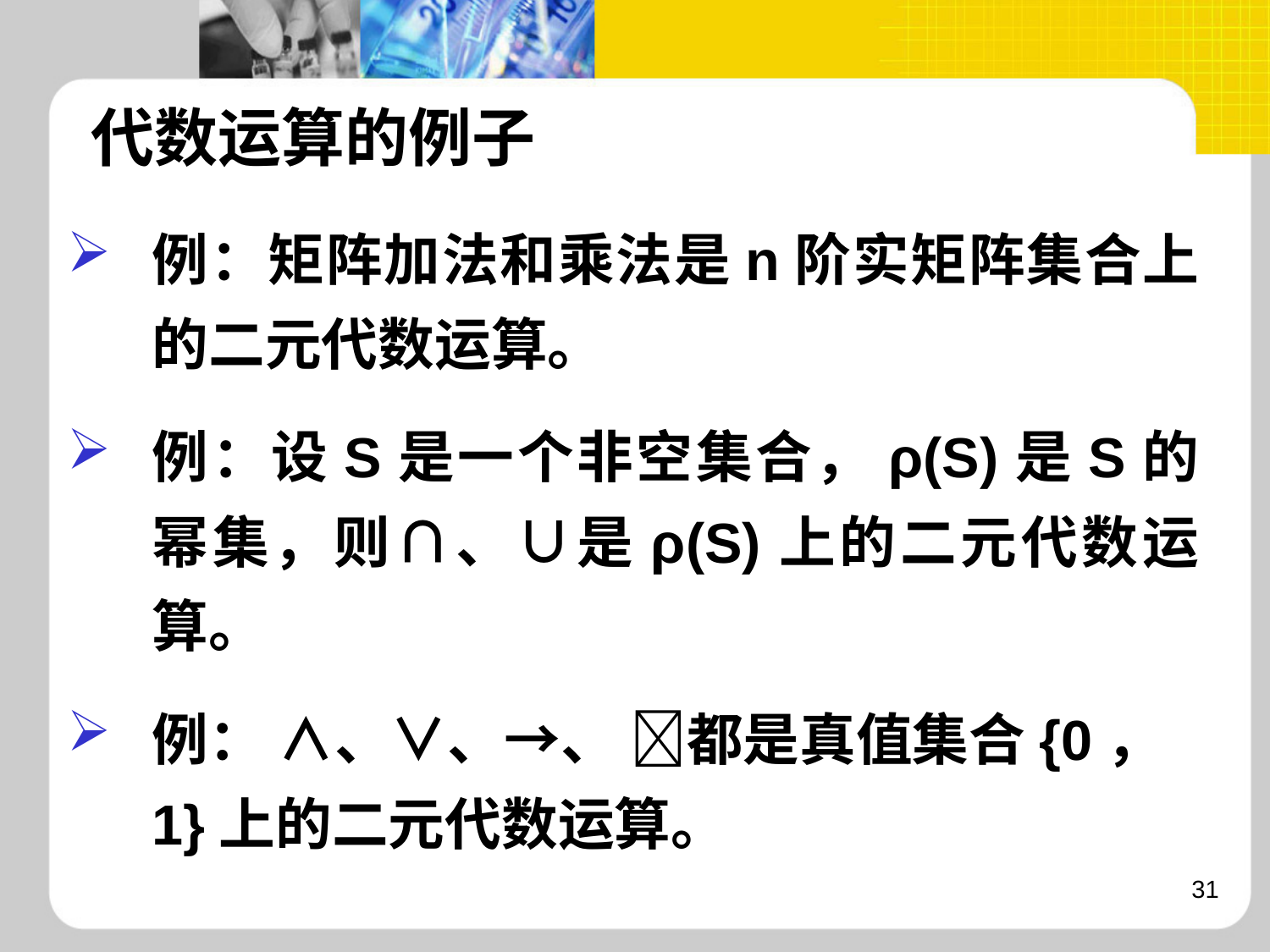

# 代数运算的例子
例：矩阵加法和乘法是n阶实矩阵集合上的二元代数运算。
例：设S是一个非空集合，ρ(S)是S的幂集，则∩、∪是ρ(S)上的二元代数运算。
例： ∧、∨、→、 ↔都是真值集合{0，1}上的二元代数运算。

31